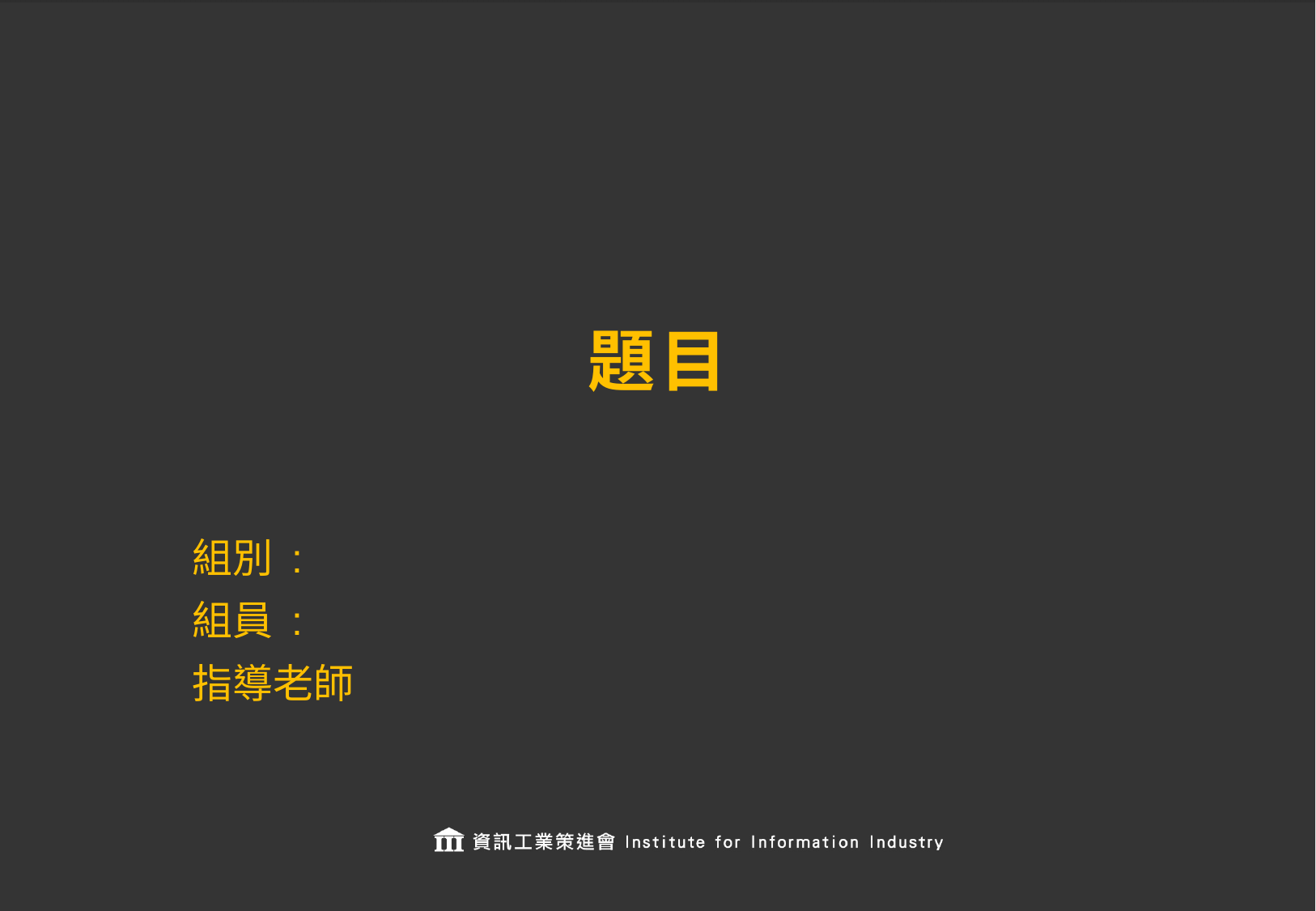

# 題目
組別 :
組員 :
指導老師